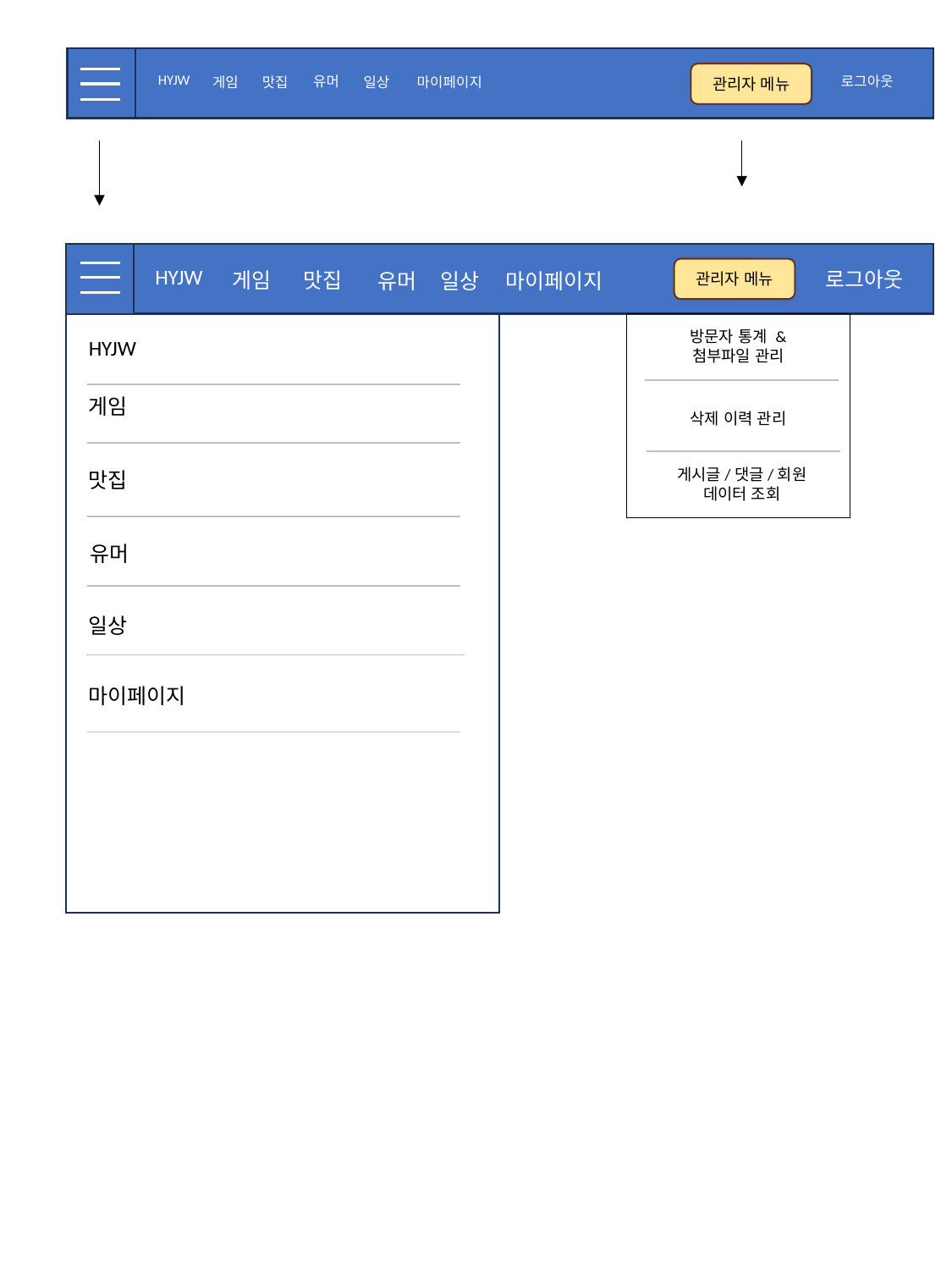

로그아웃
관리자 메뉴
유머
맛집
HYJW
마이페이지
게임
일상

관리자 메뉴
로그아웃
HYJW
HYJ
맛집
게임
유머
일상
마이페이지

HYJW
방문자 통계 & 첨부파일 관리
게임
삭제 이력 관리
맛집
게시글/댓글/회원 데이터 조회
유머
일상
마이페이지